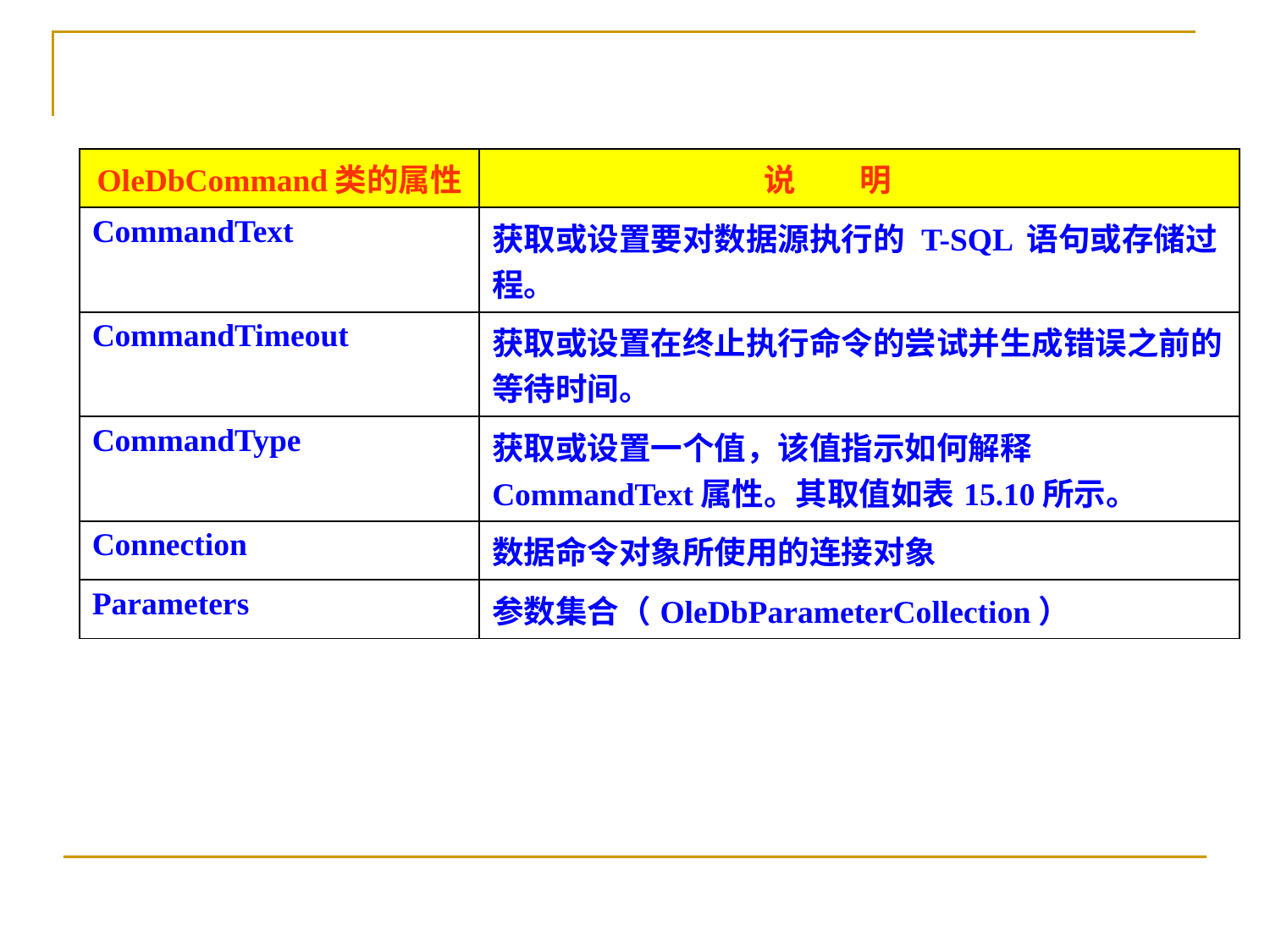

| OleDbCommand类的属性 | 说　　明 |
| --- | --- |
| CommandText | 获取或设置要对数据源执行的 T-SQL 语句或存储过程。 |
| CommandTimeout | 获取或设置在终止执行命令的尝试并生成错误之前的等待时间。 |
| CommandType | 获取或设置一个值，该值指示如何解释CommandText属性。其取值如表15.10所示。 |
| Connection | 数据命令对象所使用的连接对象 |
| Parameters | 参数集合（OleDbParameterCollection） |